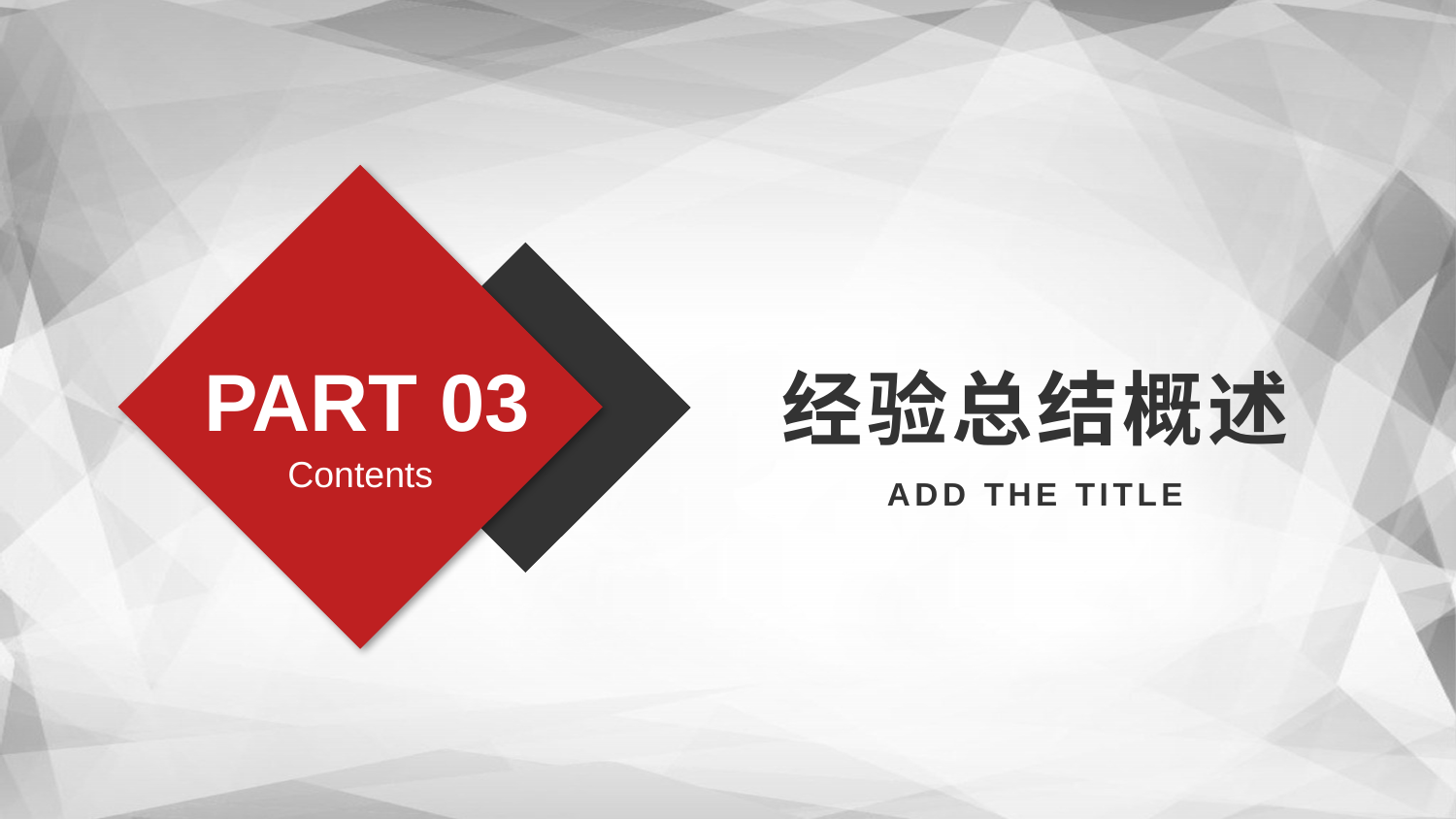

PART 03
Contents
经验总结概述
ADD THE TITLE